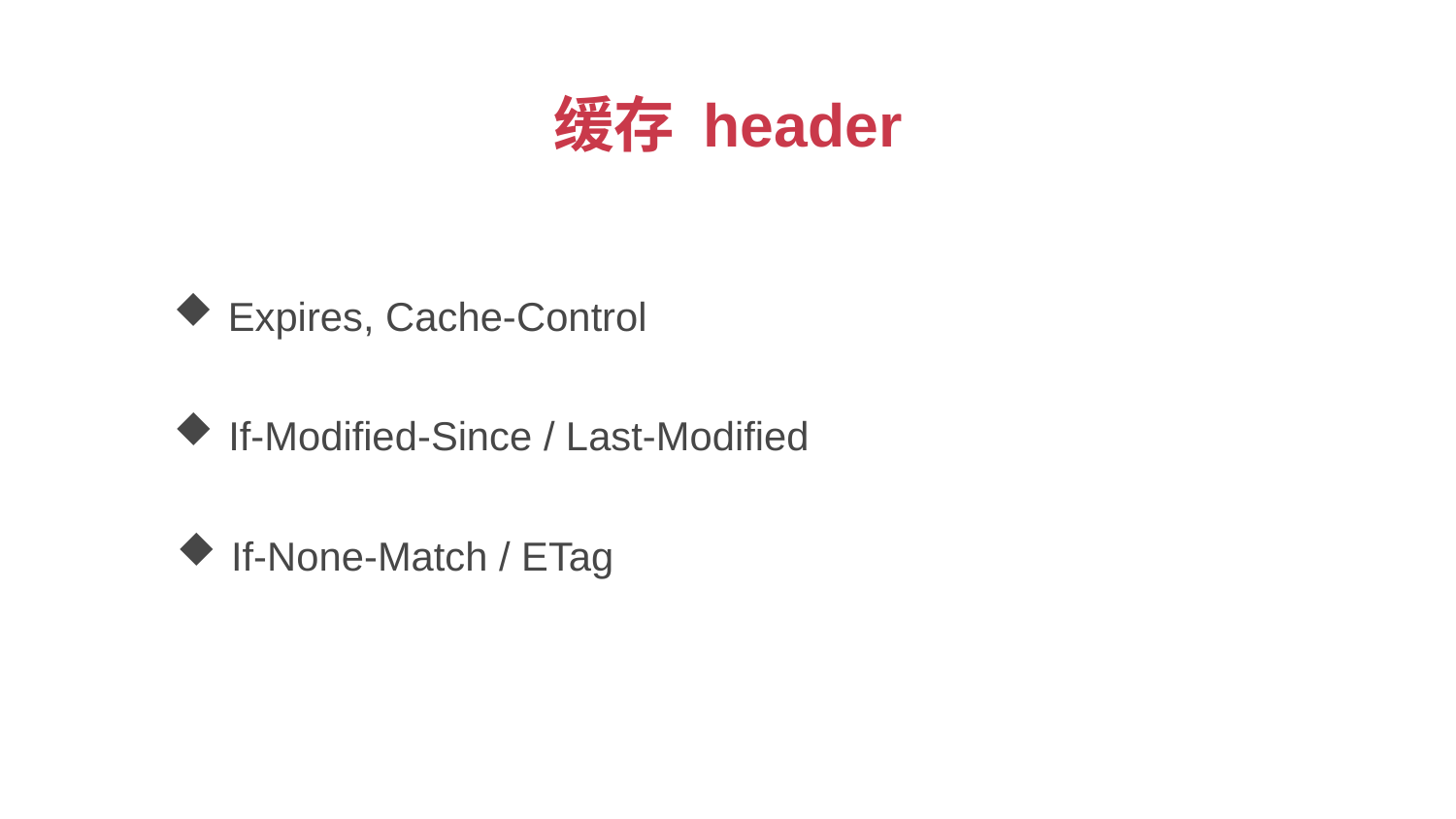

缓存 header
Expires, Cache-Control
If-Modified-Since / Last-Modified
If-None-Match / ETag